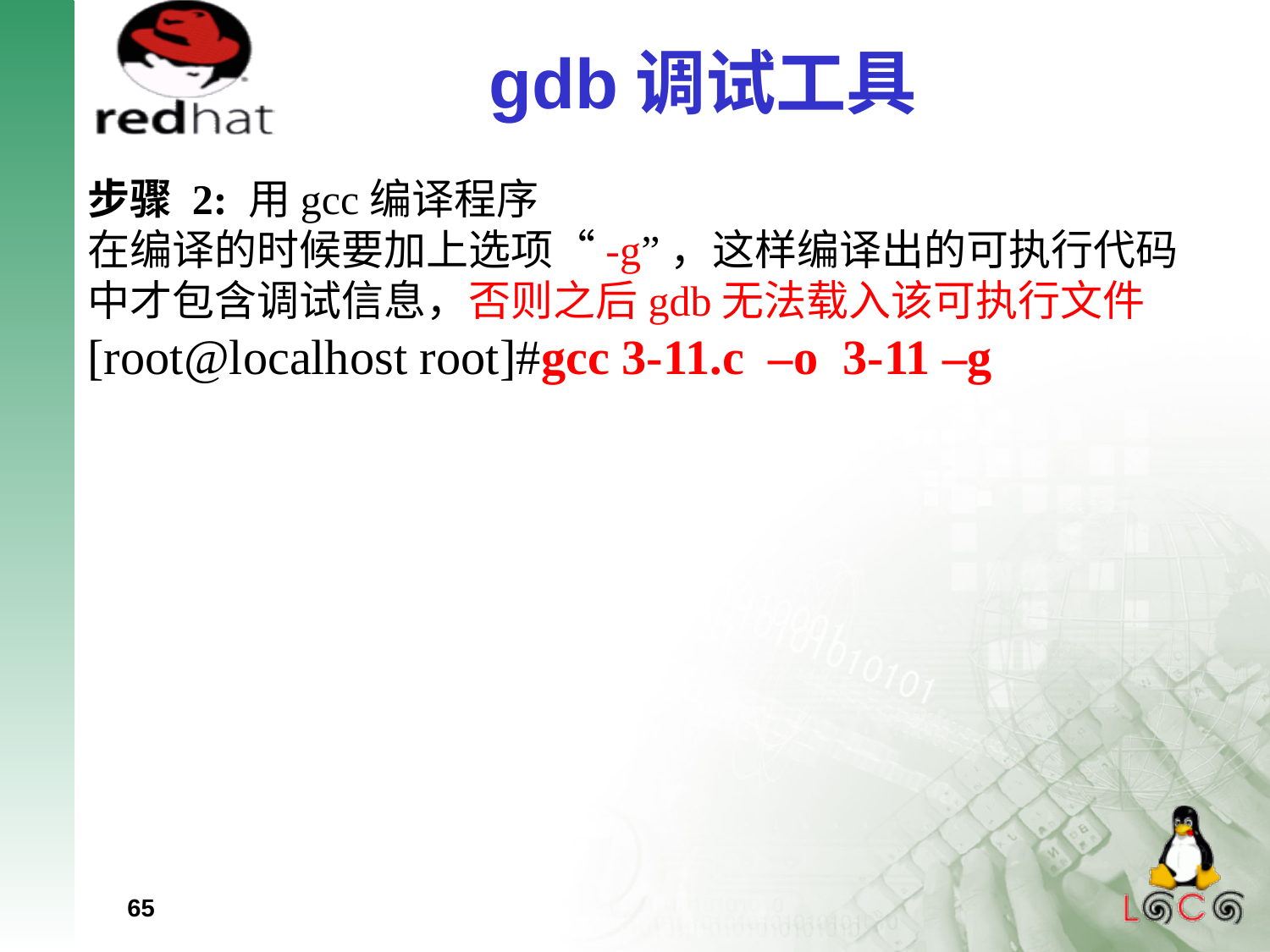

gdb调试工具
步骤 2: 用gcc编译程序
在编译的时候要加上选项“-g”，这样编译出的可执行代码中才包含调试信息，否则之后gdb无法载入该可执行文件
[root@localhost root]#gcc 3-11.c  –o  3-11 –g

65